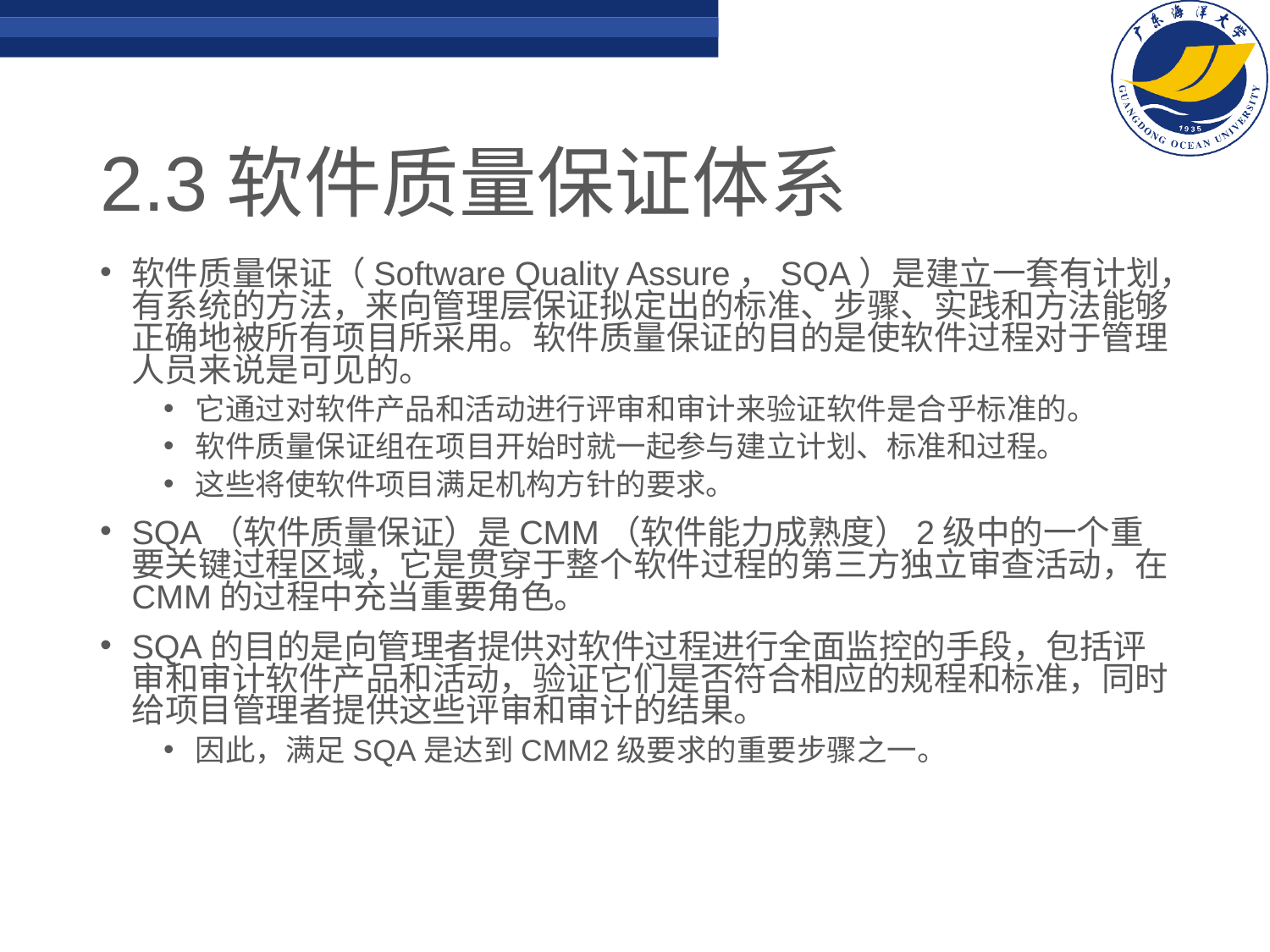

# 2.3软件质量保证体系
软件质量保证（Software Quality Assure，SQA）是建立一套有计划，有系统的方法，来向管理层保证拟定出的标准、步骤、实践和方法能够正确地被所有项目所采用。软件质量保证的目的是使软件过程对于管理人员来说是可见的。
它通过对软件产品和活动进行评审和审计来验证软件是合乎标准的。
软件质量保证组在项目开始时就一起参与建立计划、标准和过程。
这些将使软件项目满足机构方针的要求。
SQA（软件质量保证）是CMM（软件能力成熟度）2级中的一个重要关键过程区域，它是贯穿于整个软件过程的第三方独立审查活动，在CMM的过程中充当重要角色。
SQA的目的是向管理者提供对软件过程进行全面监控的手段，包括评审和审计软件产品和活动，验证它们是否符合相应的规程和标准，同时给项目管理者提供这些评审和审计的结果。
因此，满足SQA是达到CMM2级要求的重要步骤之一。
21